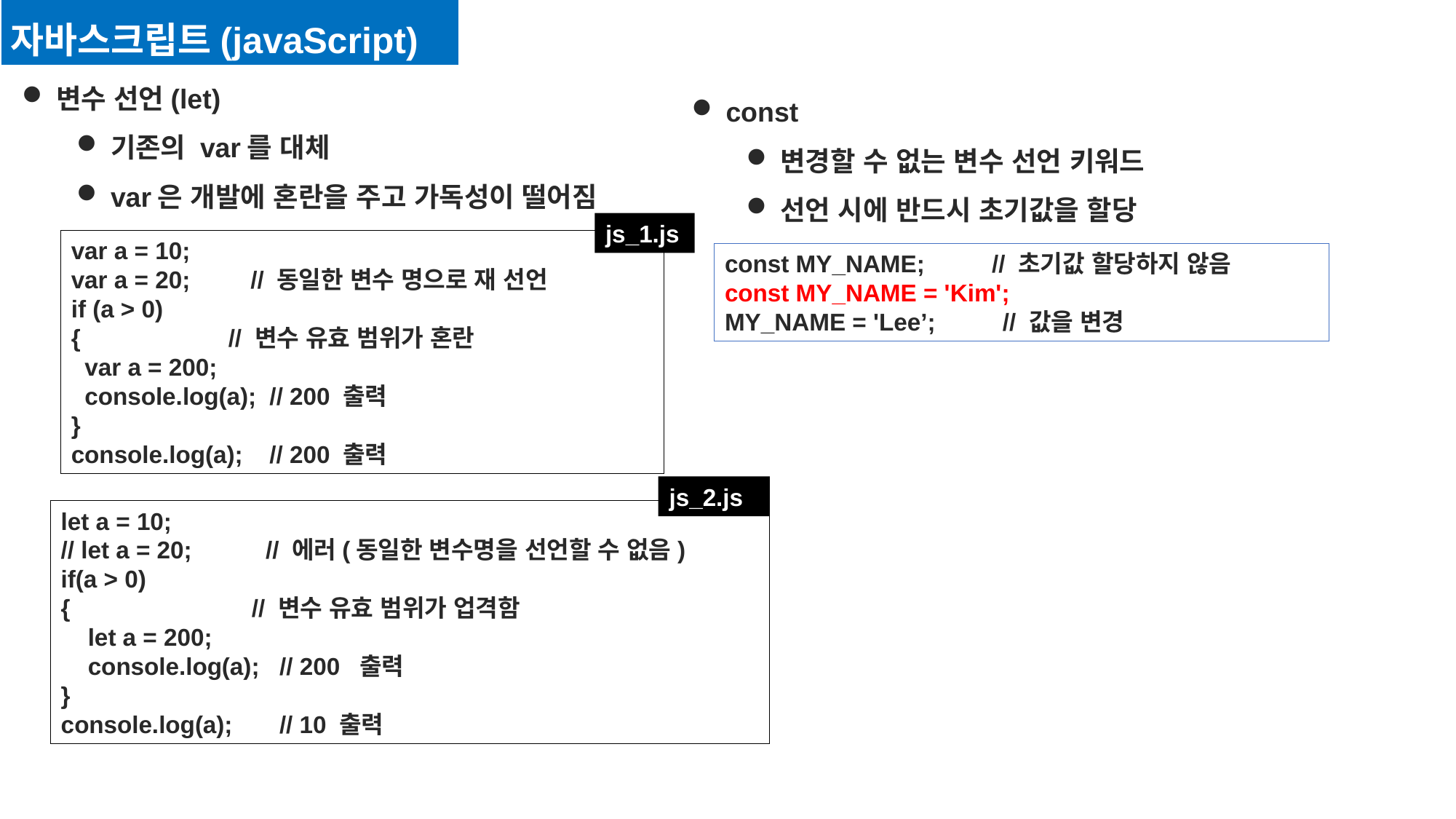

자바스크립트(javaScript)
변수 선언(let)
기존의 var를 대체
var은 개발에 혼란을 주고 가독성이 떨어짐
const
변경할 수 없는 변수 선언 키워드
선언 시에 반드시 초기값을 할당
js_1.js
var a = 10;
var a = 20;         // 동일한 변수 명으로 재 선언
if (a > 0)
{                      // 변수 유효 범위가 혼란
  var a = 200;
  console.log(a);  // 200 출력
}
console.log(a);    // 200 출력
const MY_NAME;          // 초기값 할당하지 않음
const MY_NAME = 'Kim';
MY_NAME = 'Lee’;          // 값을 변경
js_2.js
let a = 10;
// let a = 20;           // 에러(동일한 변수명을 선언할 수 없음)
if(a > 0)
{                           // 변수 유효 범위가 업격함
    let a = 200;
    console.log(a);   // 200  출력
}
console.log(a);       // 10 출력